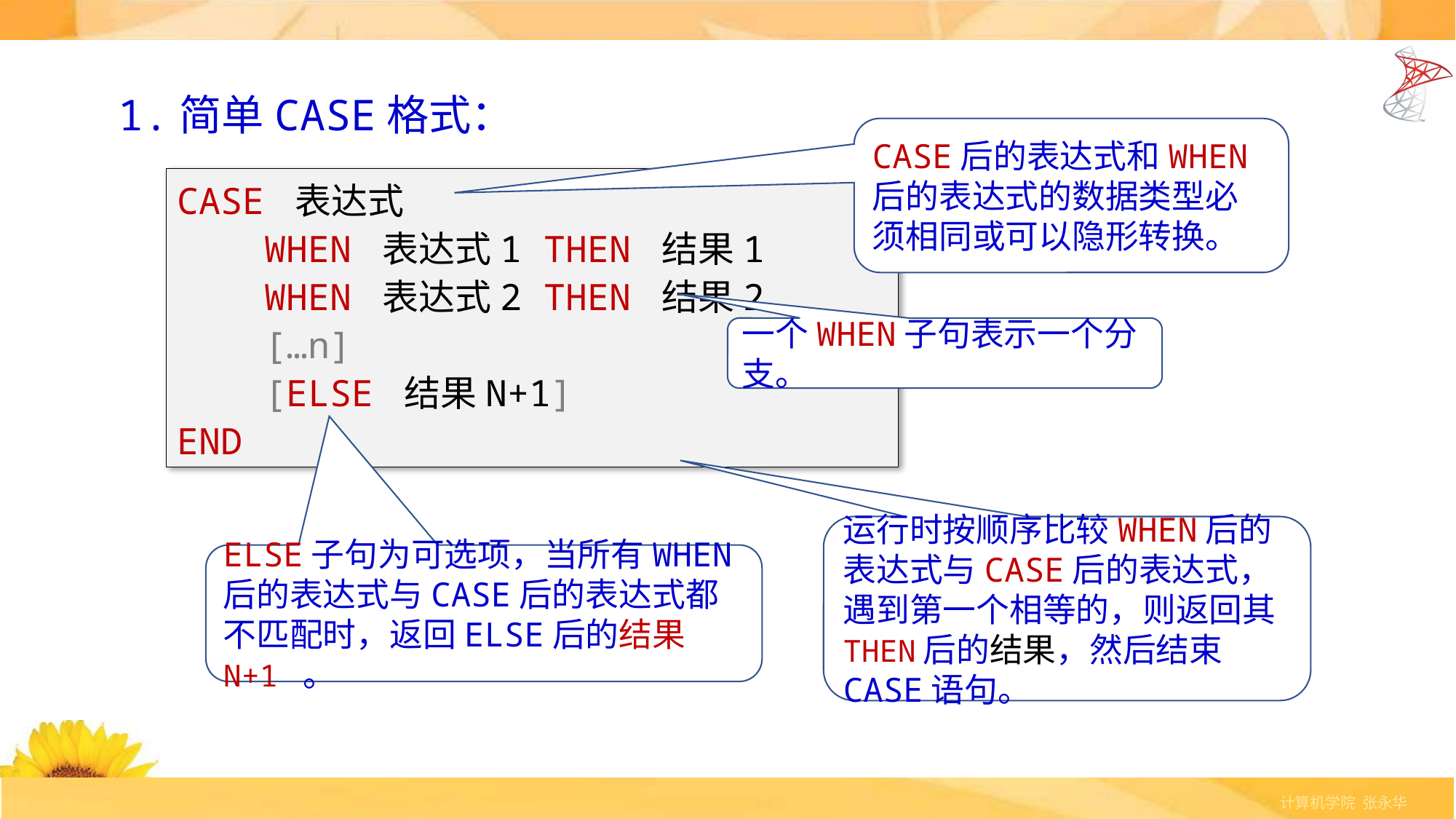

1.简单CASE格式：
CASE后的表达式和WHEN后的表达式的数据类型必须相同或可以隐形转换。
CASE 表达式
    WHEN 表达式1 THEN 结果1
    WHEN 表达式2 THEN 结果2
    […n]
    [ELSE 结果N+1]
END
一个WHEN子句表示一个分支。
运行时按顺序比较WHEN后的表达式与CASE后的表达式，遇到第一个相等的，则返回其THEN后的结果，然后结束CASE语句。
ELSE子句为可选项，当所有WHEN后的表达式与CASE后的表达式都不匹配时，返回ELSE后的结果N+1 。